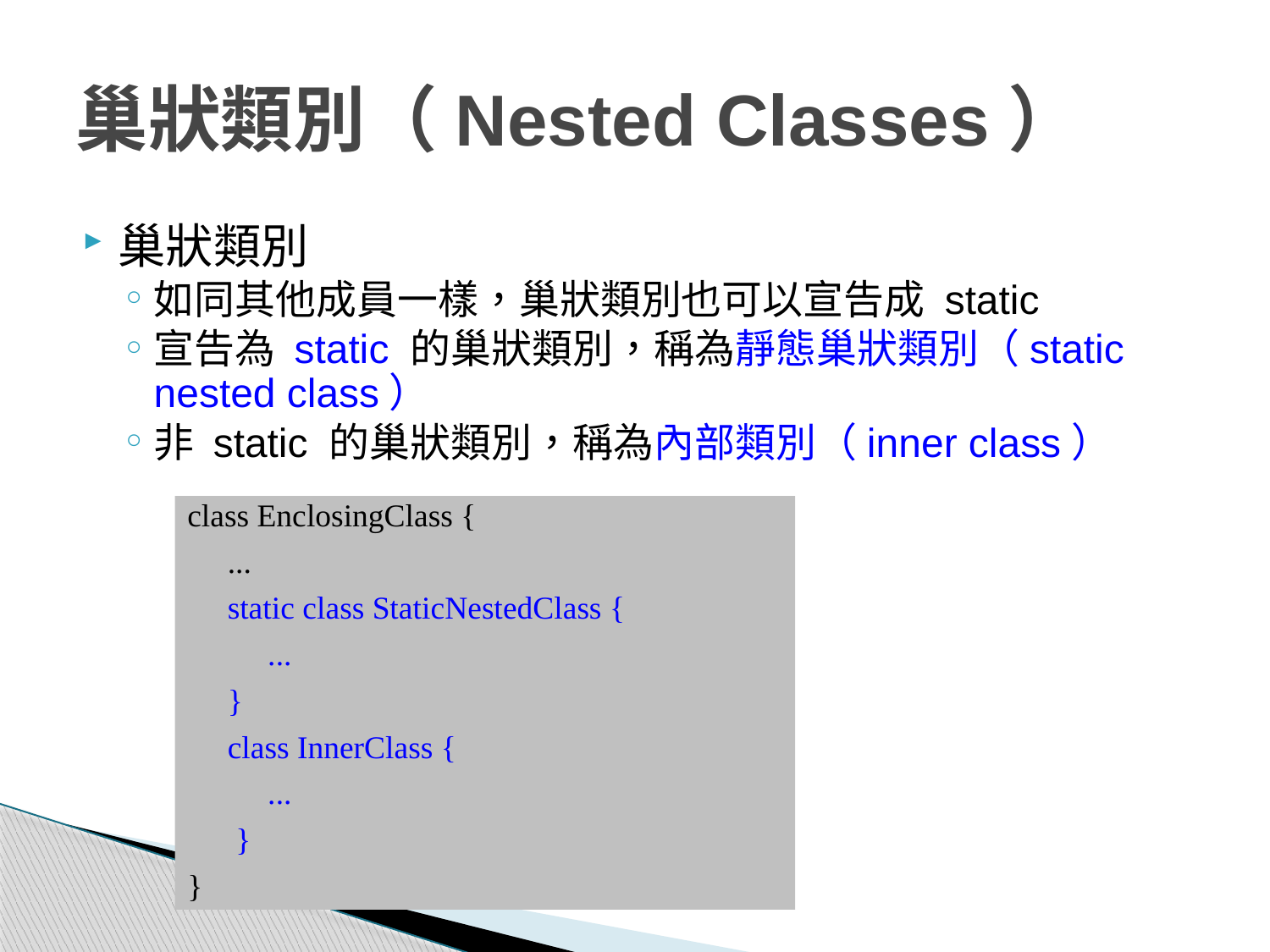

# 巢狀類別（Nested Classes）
巢狀類別
如同其他成員一樣，巢狀類別也可以宣告成 static
宣告為 static 的巢狀類別，稱為靜態巢狀類別（static nested class）
非 static 的巢狀類別，稱為內部類別（inner class）
class EnclosingClass {
     ...
     static class StaticNestedClass {
          ...
     }
     class InnerClass {
          ...
      }
}